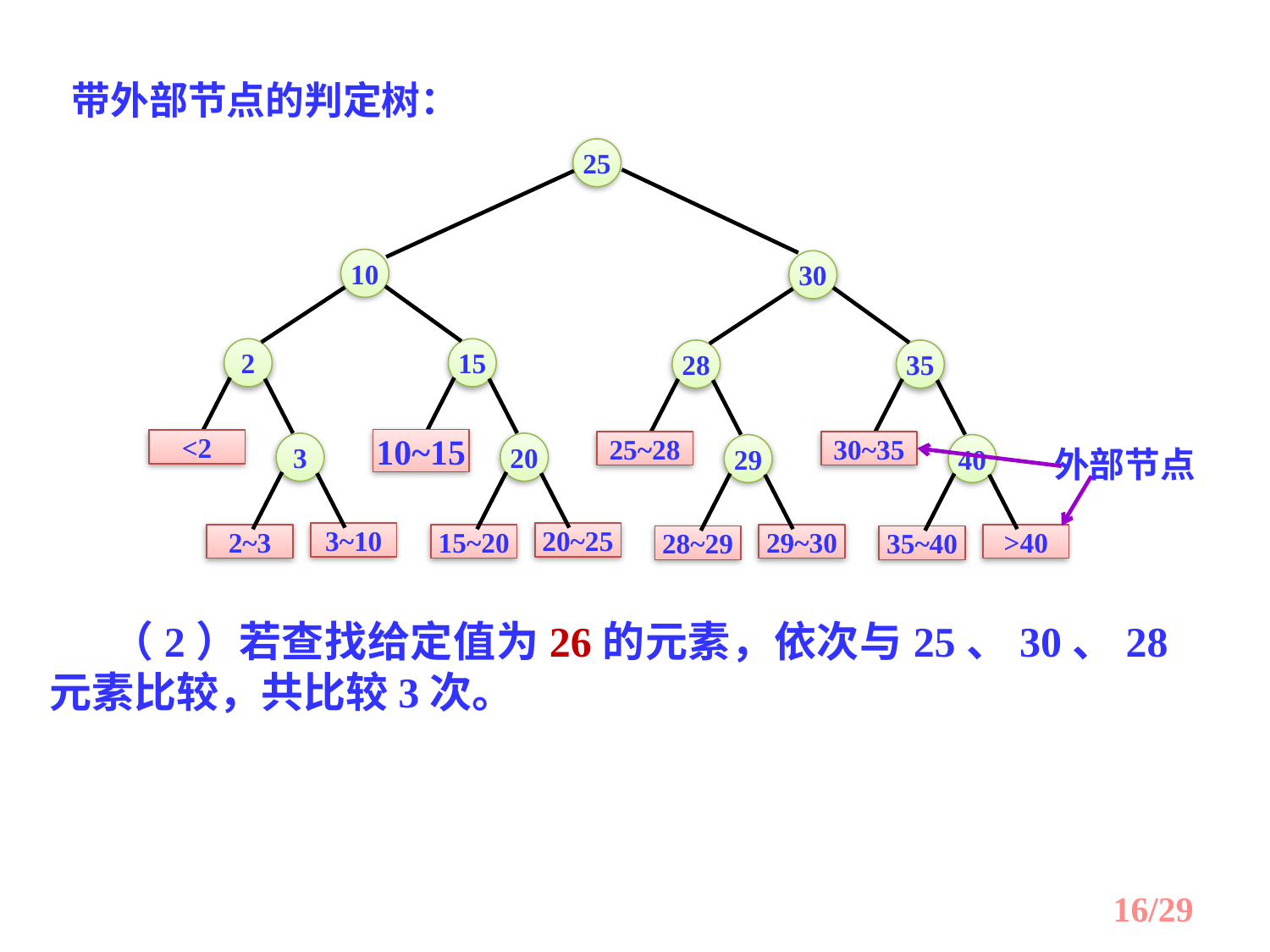

带外部节点的判定树：
25

10
30

2
15
28
35

<2
3
10~15
20
25~28
29
30~35
40
外部节点

3~10
20~25
2~3
15~20
29~30
>40
28~29
35~40
     （2）若查找给定值为26的元素，依次与25、30、28元素比较，共比较3次。
16/29